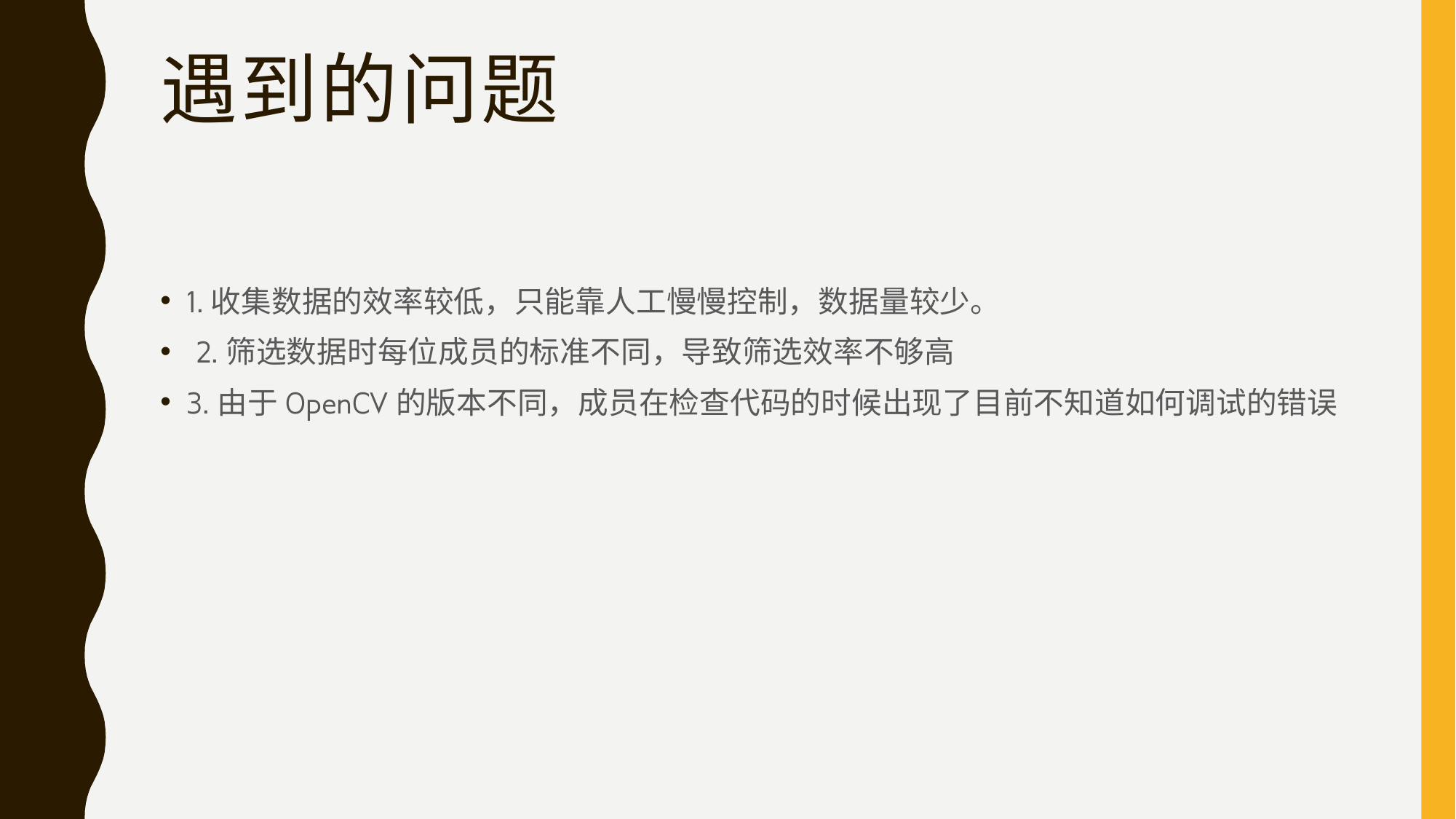

# 遇到的问题
1.收集数据的效率较低，只能靠人工慢慢控制，数据量较少。
 2.筛选数据时每位成员的标准不同，导致筛选效率不够高
3.由于OpenCV的版本不同，成员在检查代码的时候出现了目前不知道如何调试的错误